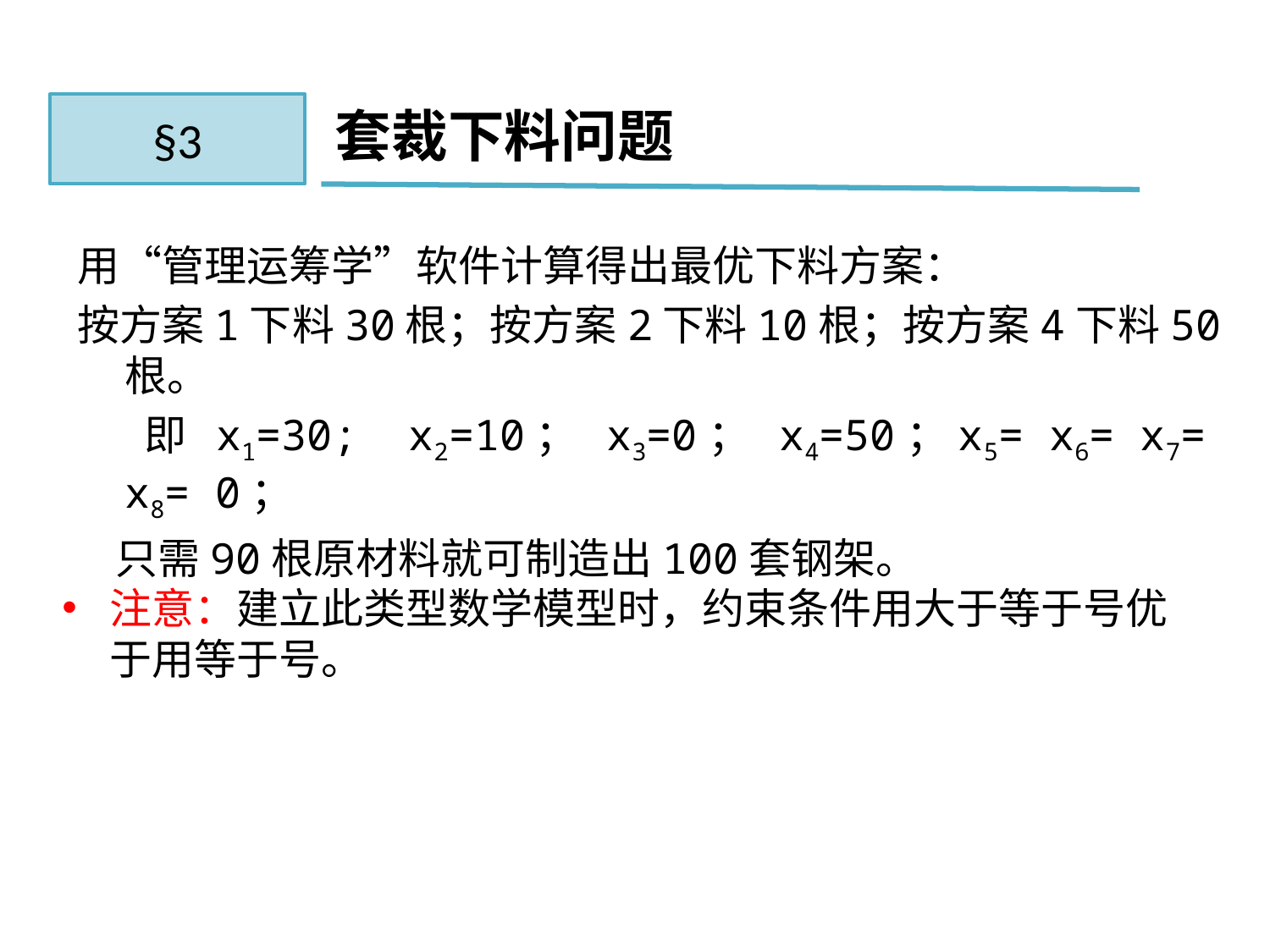

§3
套裁下料问题
用“管理运筹学”软件计算得出最优下料方案：
按方案1下料30根；按方案2下料10根；按方案4下料50根。
      即  x1=30;  x2=10；  x3=0；  x4=50；x5= x6= x7= x8= 0；
   只需90根原材料就可制造出100套钢架。
注意：建立此类型数学模型时，约束条件用大于等于号优于用等于号。